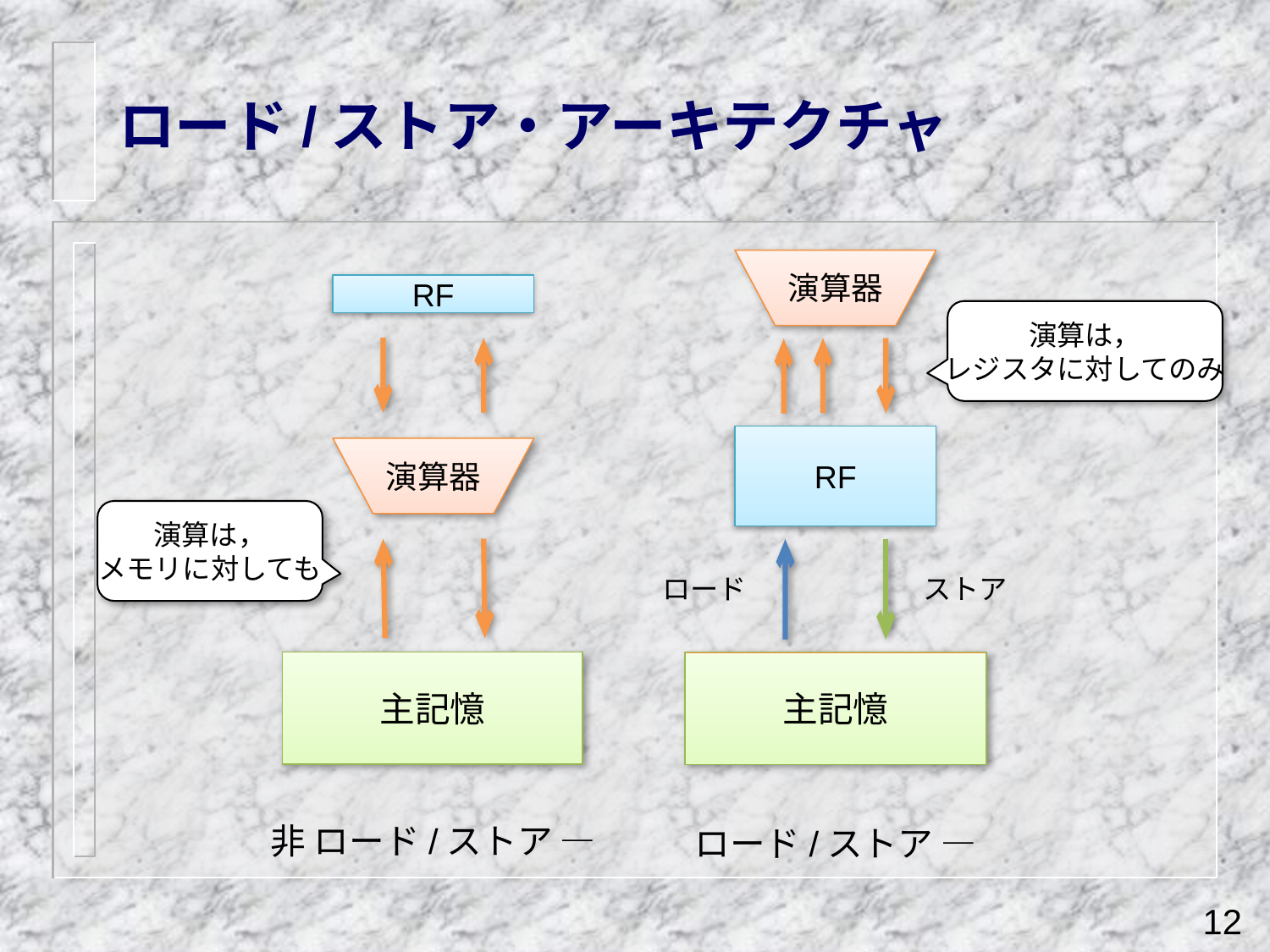

# ロード/ストア・アーキテクチャ
演算器
RF
演算は，
レジスタに対してのみ

RF
演算器
演算は，
メモリに対しても

ロード
ストア
主記憶
主記憶
非 ロード/ストア ―
ロード/ストア ―
12